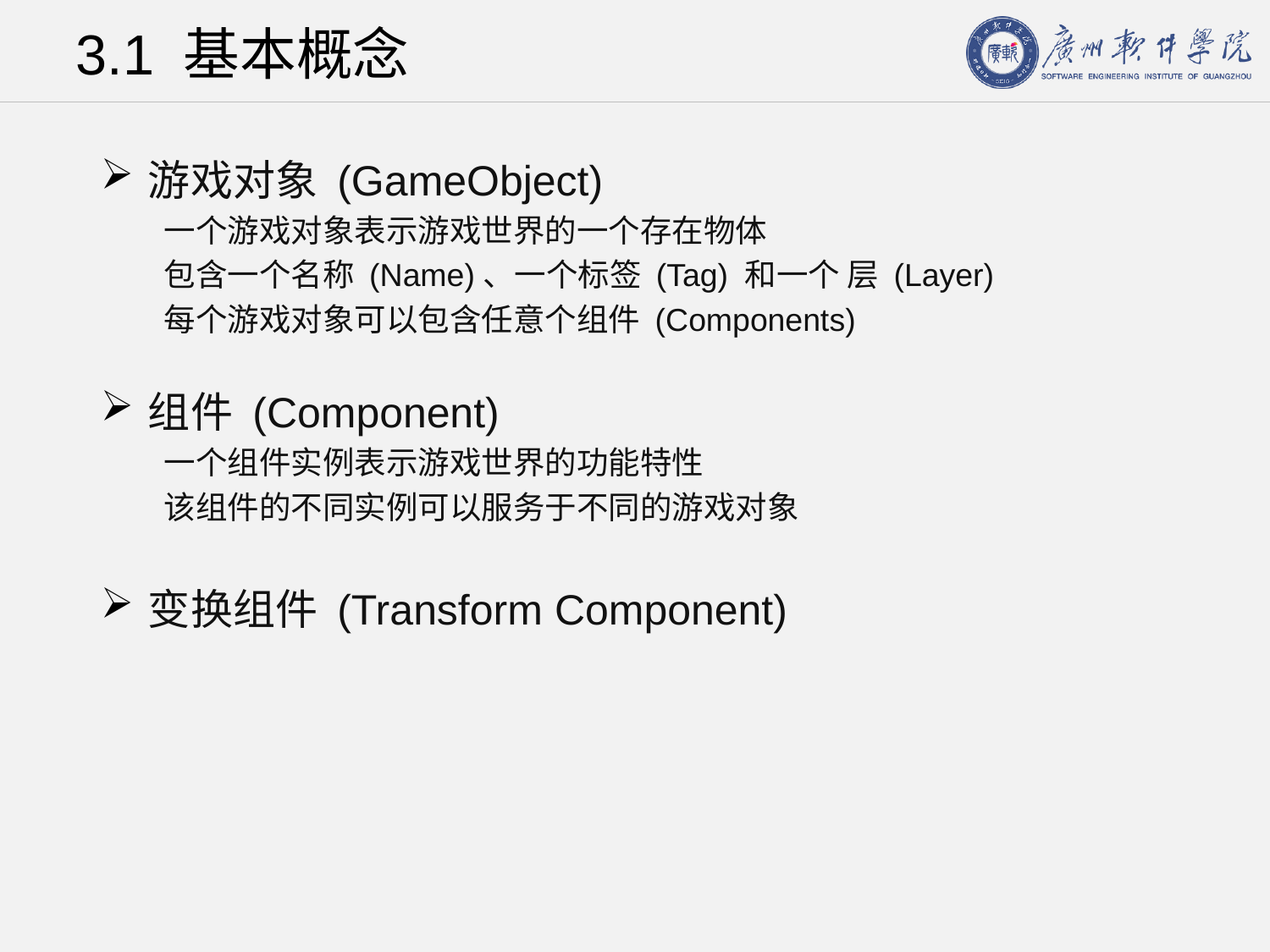

# 3.1 基本概念
游戏对象 (GameObject)
一个游戏对象表示游戏世界的一个存在物体
包含一个名称 (Name)、一个标签 (Tag) 和一个 层 (Layer)
每个游戏对象可以包含任意个组件 (Components)

组件 (Component)
一个组件实例表示游戏世界的功能特性
该组件的不同实例可以服务于不同的游戏对象

变换组件 (Transform Component)